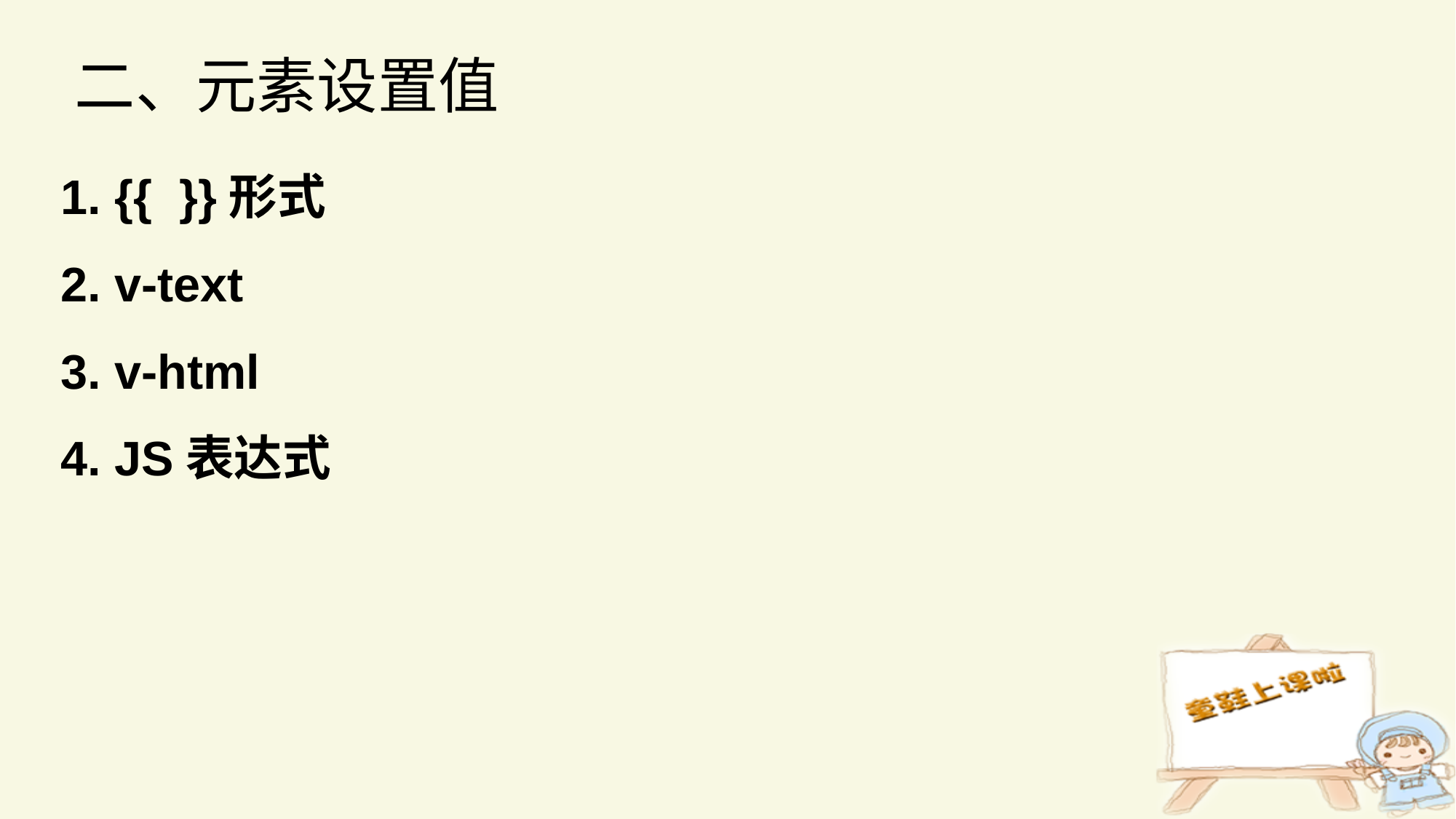

二、元素设置值
1. {{  }}形式
2. v-text
3. v-html
4. JS表达式